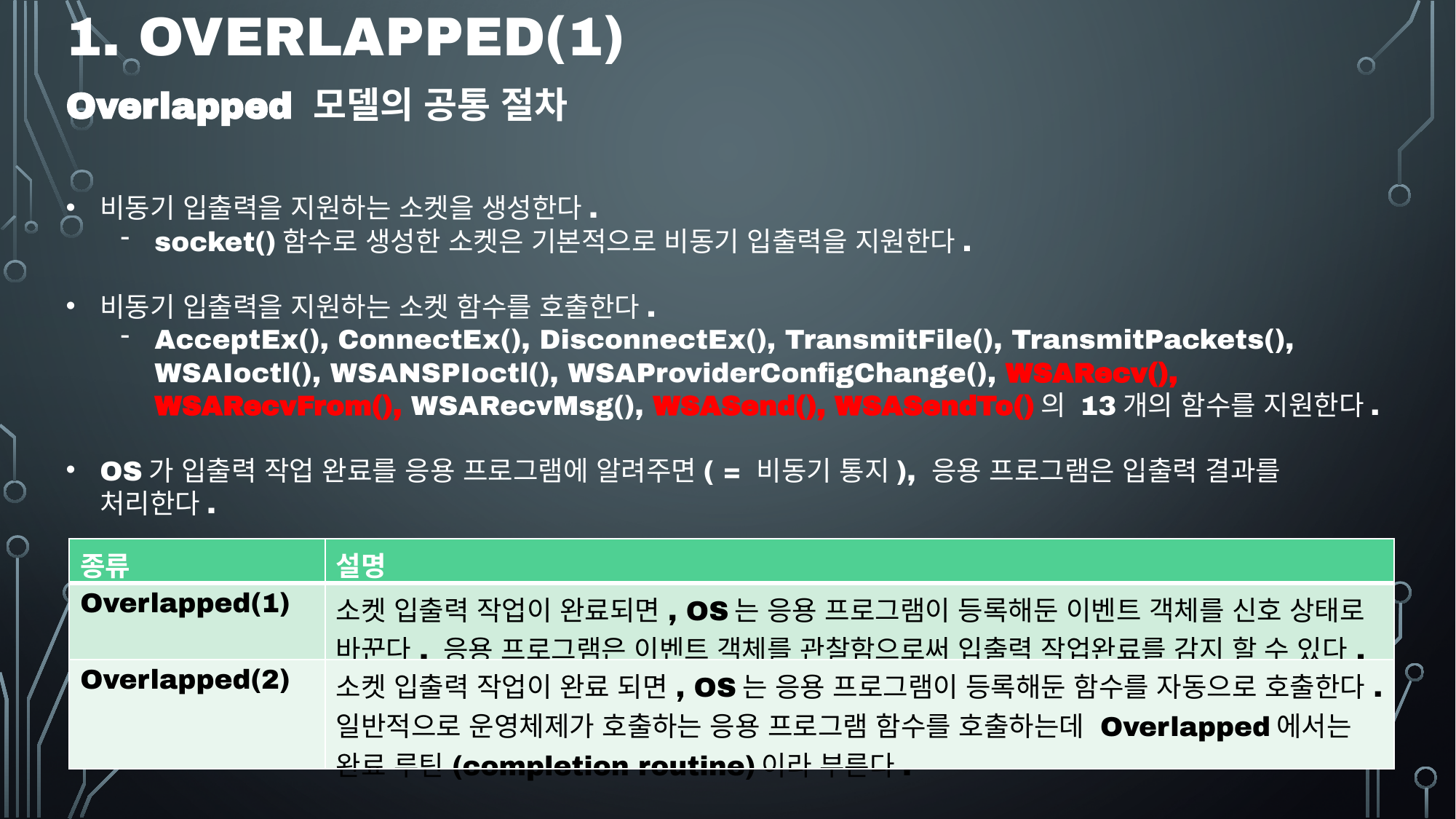

# 1. Overlapped(1)
Overlapped 모델의 공통 절차

비동기 입출력을 지원하는 소켓을 생성한다.
socket()함수로 생성한 소켓은 기본적으로 비동기 입출력을 지원한다.

비동기 입출력을 지원하는 소켓 함수를 호출한다.
AcceptEx(), ConnectEx(), DisconnectEx(), TransmitFile(), TransmitPackets(), WSAIoctl(), WSANSPIoctl(), WSAProviderConfigChange(), WSARecv(), WSARecvFrom(), WSARecvMsg(), WSASend(), WSASendTo()의 13개의 함수를 지원한다.

OS가 입출력 작업 완료를 응용 프로그램에 알려주면( = 비동기 통지), 응용 프로그램은 입출력 결과를 처리한다.
| 종류 | 설명 |
| --- | --- |
| Overlapped(1) | 소켓 입출력 작업이 완료되면, OS는 응용 프로그램이 등록해둔 이벤트 객체를 신호 상태로 바꾼다. 응용 프로그램은 이벤트 객체를 관찰함으로써 입출력 작업완료를 감지 할 수 있다. |
| Overlapped(2) | 소켓 입출력 작업이 완료 되면, OS는 응용 프로그램이 등록해둔 함수를 자동으로 호출한다. 일반적으로 운영체제가 호출하는 응용 프로그램 함수를 호출하는데 Overlapped에서는 완료 루틴(completion routine)이라 부른다. |